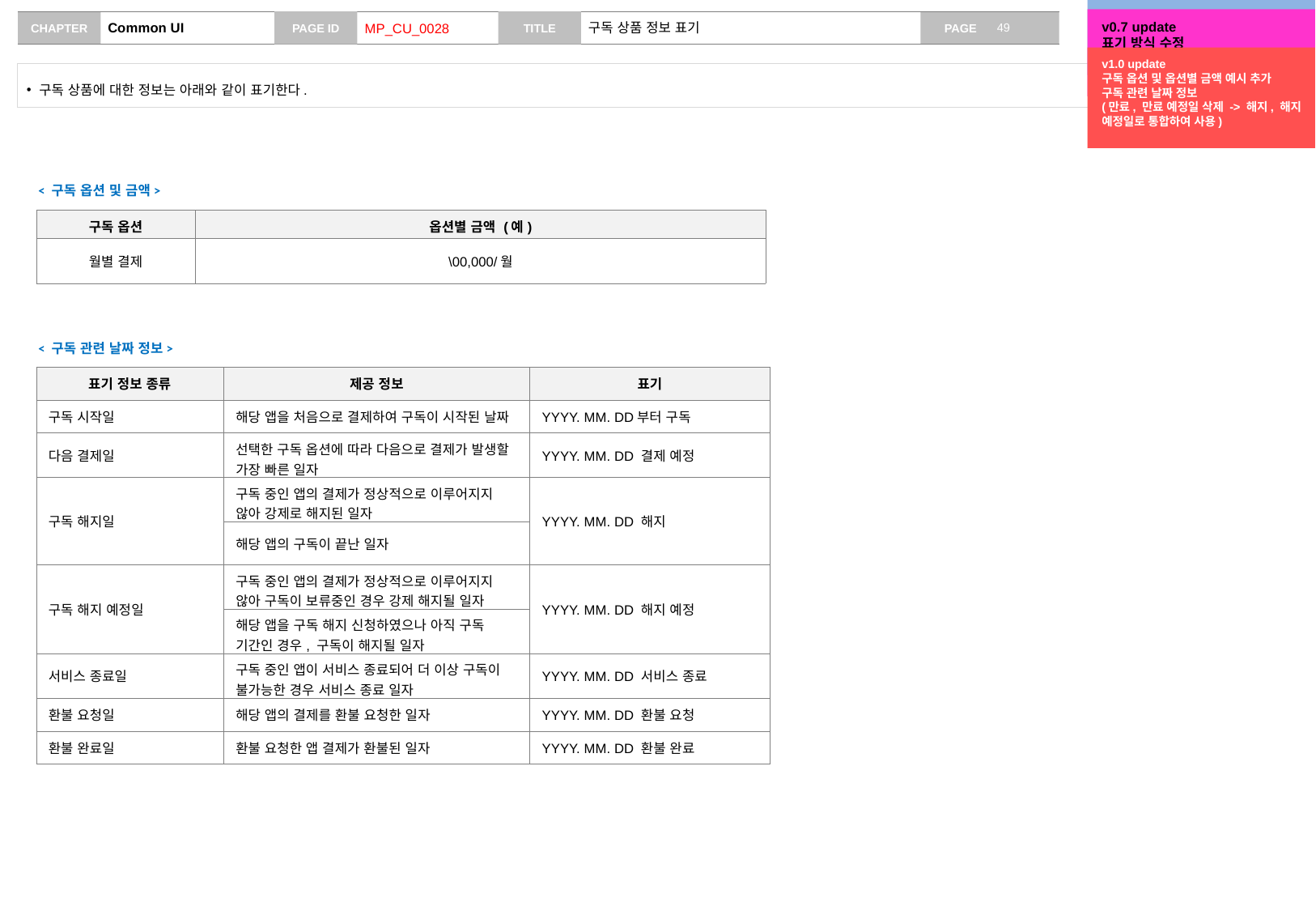

v0.2 update
구독 관련 날짜 정보 추가
v0.7 update
표기 방식 수정
# Common UI
MP_CU_0028
구독 상품 정보 표기
v1.0 update
구독 옵션 및 옵션별 금액 예시 추가
구독 관련 날짜 정보
(만료, 만료 예정일 삭제 -> 해지, 해지 예정일로 통합하여 사용)

구독 상품에 대한 정보는 아래와 같이 표기한다.
< 구독 옵션 및 금액>
| 구독 옵션 | 옵션별 금액 (예) |
| --- | --- |
| 월별 결제 | \00,000/월 |
< 구독 관련 날짜 정보>
| 표기 정보 종류 | 제공 정보 | 표기 |
| --- | --- | --- |
| 구독 시작일 | 해당 앱을 처음으로 결제하여 구독이 시작된 날짜 | YYYY. MM. DD부터 구독 |
| 다음 결제일 | 선택한 구독 옵션에 따라 다음으로 결제가 발생할 가장 빠른 일자 | YYYY. MM. DD 결제 예정 |
| 구독 해지일 | 구독 중인 앱의 결제가 정상적으로 이루어지지 않아 강제로 해지된 일자 | YYYY. MM. DD 해지 |
|  | 해당 앱의 구독이 끝난 일자 |  |
| 구독 해지 예정일 | 구독 중인 앱의 결제가 정상적으로 이루어지지 않아 구독이 보류중인 경우 강제 해지될 일자 | YYYY. MM. DD 해지 예정 |
|  | 해당 앱을 구독 해지 신청하였으나 아직 구독 기간인 경우, 구독이 해지될 일자 |  |
| 서비스 종료일 | 구독 중인 앱이 서비스 종료되어 더 이상 구독이 불가능한 경우 서비스 종료 일자 | YYYY. MM. DD 서비스 종료 |
| 환불 요청일 | 해당 앱의 결제를 환불 요청한 일자 | YYYY. MM. DD 환불 요청 |
| 환불 완료일 | 환불 요청한 앱 결제가 환불된 일자 | YYYY. MM. DD 환불 완료 |